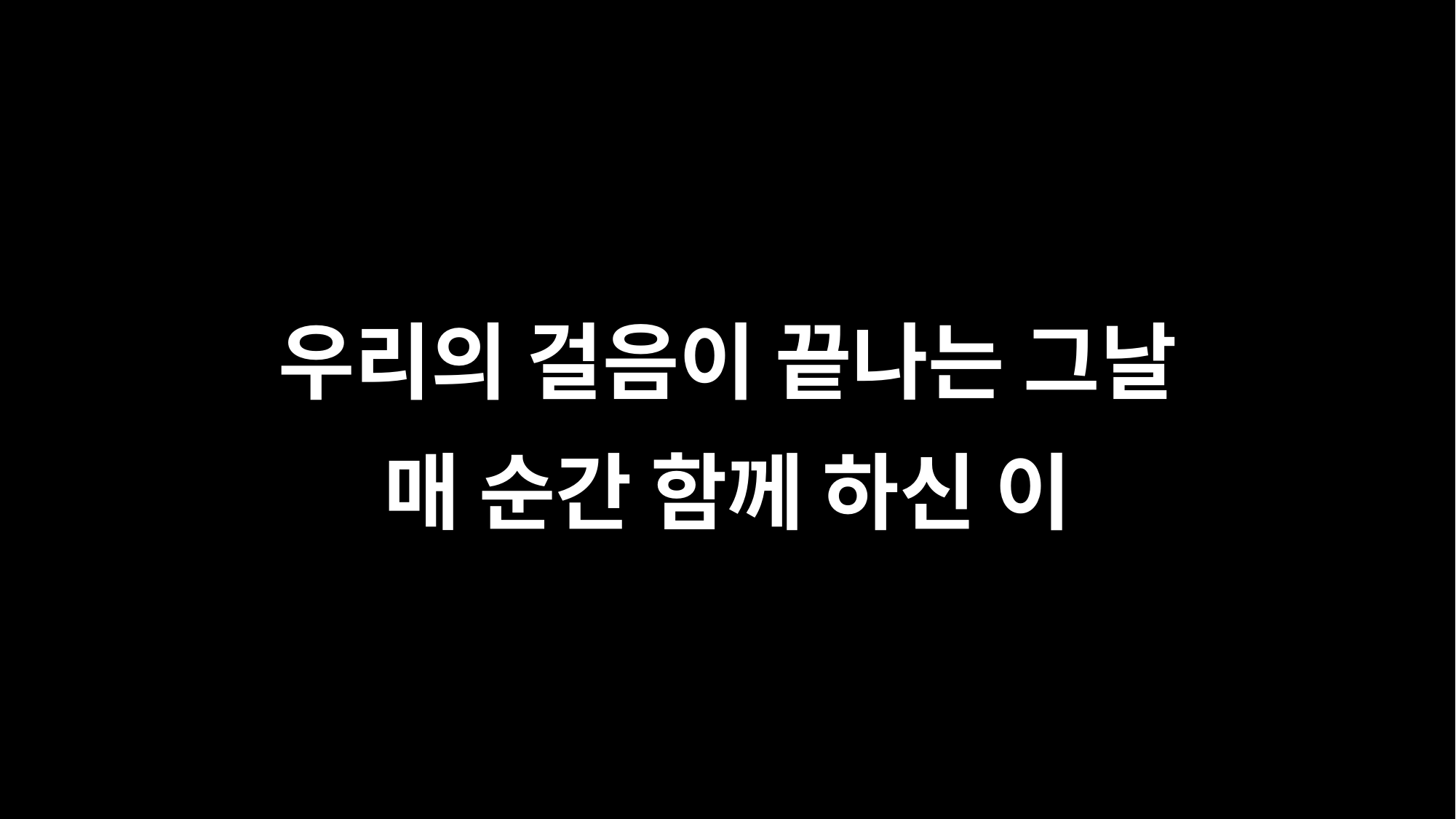

우리의 걸음이 끝나는 그날
매 순간 함께 하신 이